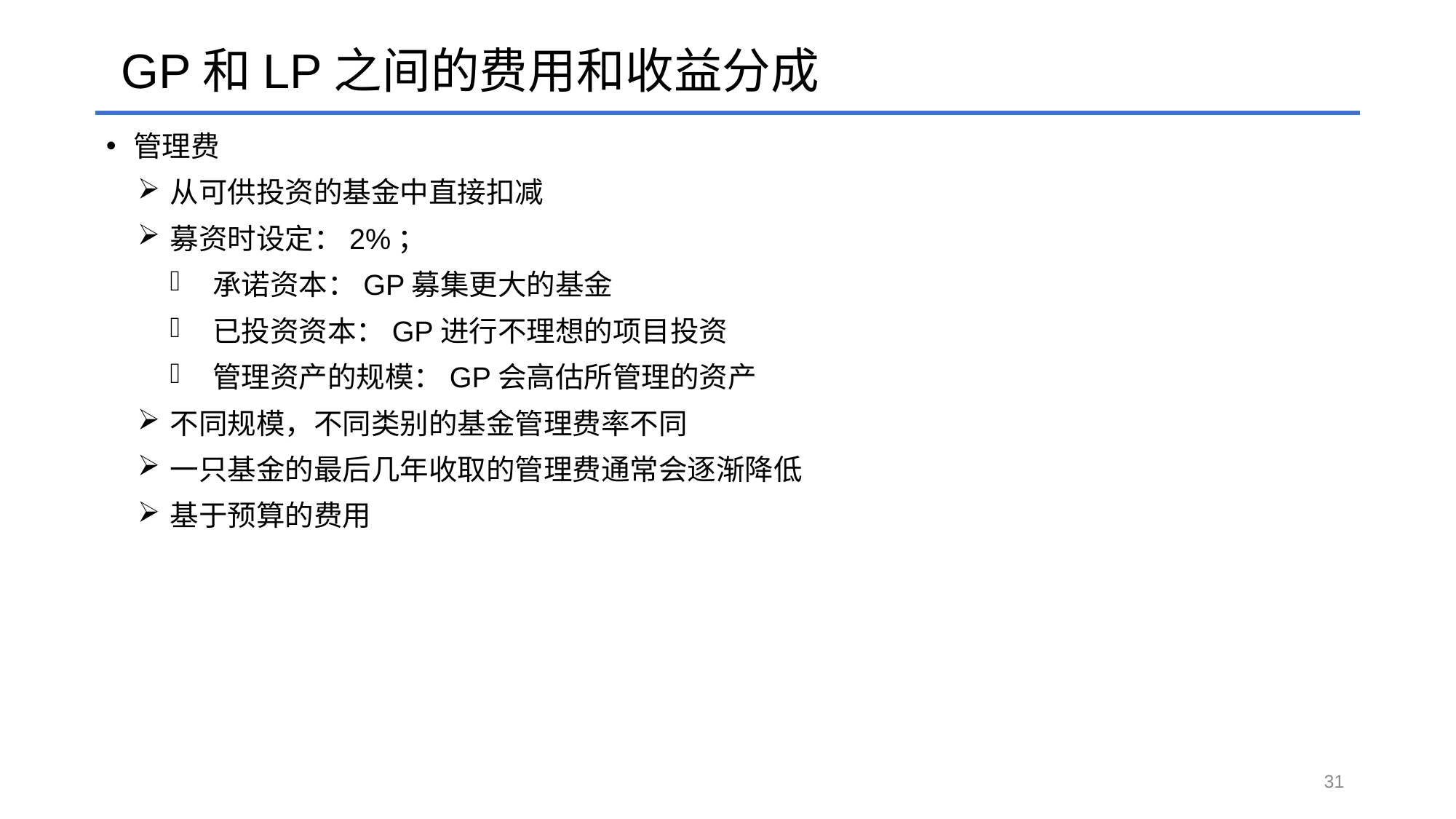

# GP和LP之间的费用和收益分成
管理费
从可供投资的基金中直接扣减
募资时设定：2%；
承诺资本：GP募集更大的基金
已投资资本：GP进行不理想的项目投资
管理资产的规模：GP会高估所管理的资产
不同规模，不同类别的基金管理费率不同
一只基金的最后几年收取的管理费通常会逐渐降低
基于预算的费用

31